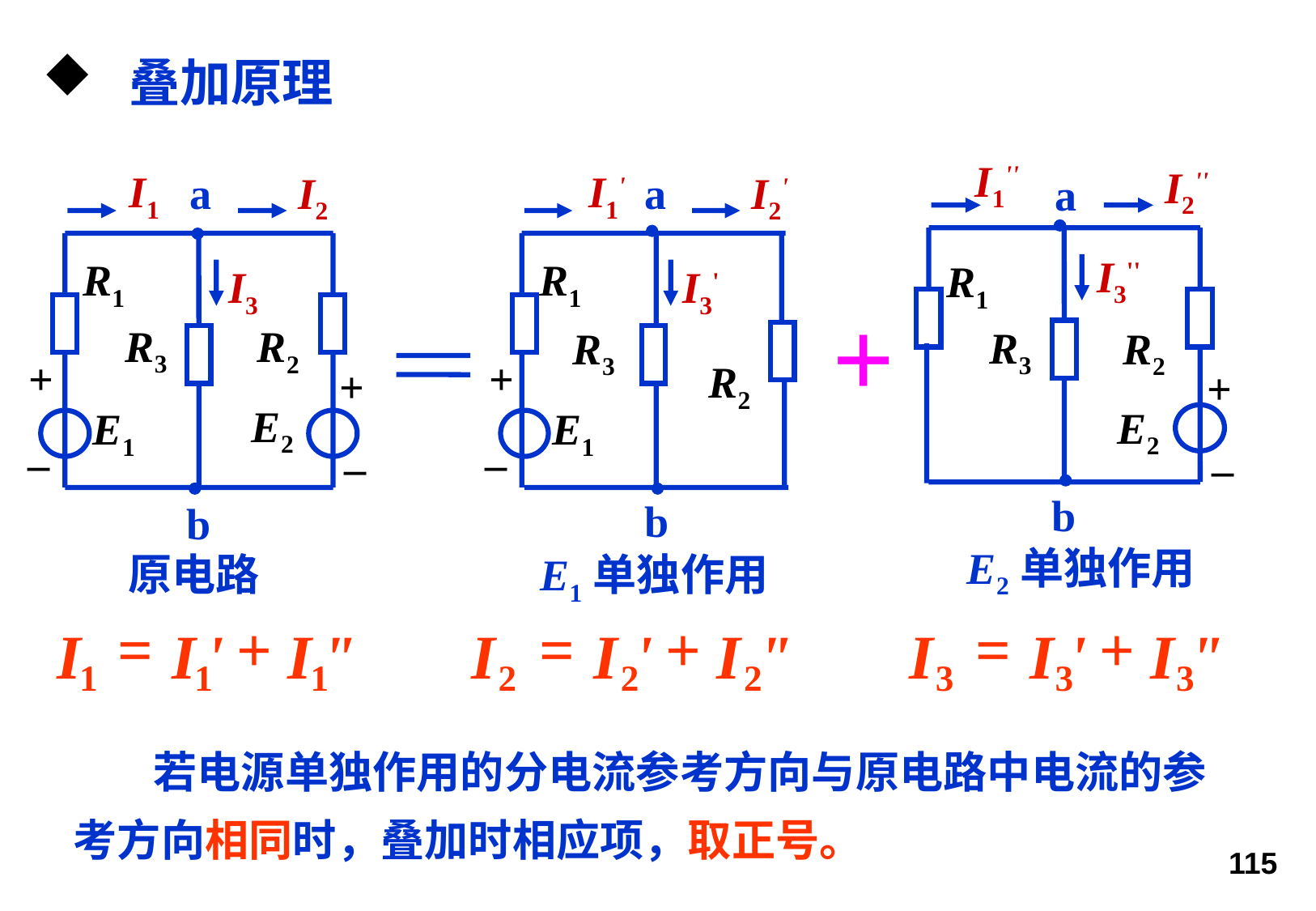

叠加原理
I1''
I2''
a

I3''
R1

R3
R2

+
E2

_

b
E2单独作用
I1
I2
a

R1
I3

R3
R2

+
+
E2
E1

_
_

b
原电路
I1'
I2'
a

R1
I3'

R3

+
R2

E1

_

b
E1单独作用
+

=
+
=
+
=
+
I
I
'
I
"

I
I
'
I
"

I
I
'
I
"
1
1
1
2
2
2
3
3
3
       若电源单独作用的分电流参考方向与原电路中电流的参考方向相同时，叠加时相应项，取正号。